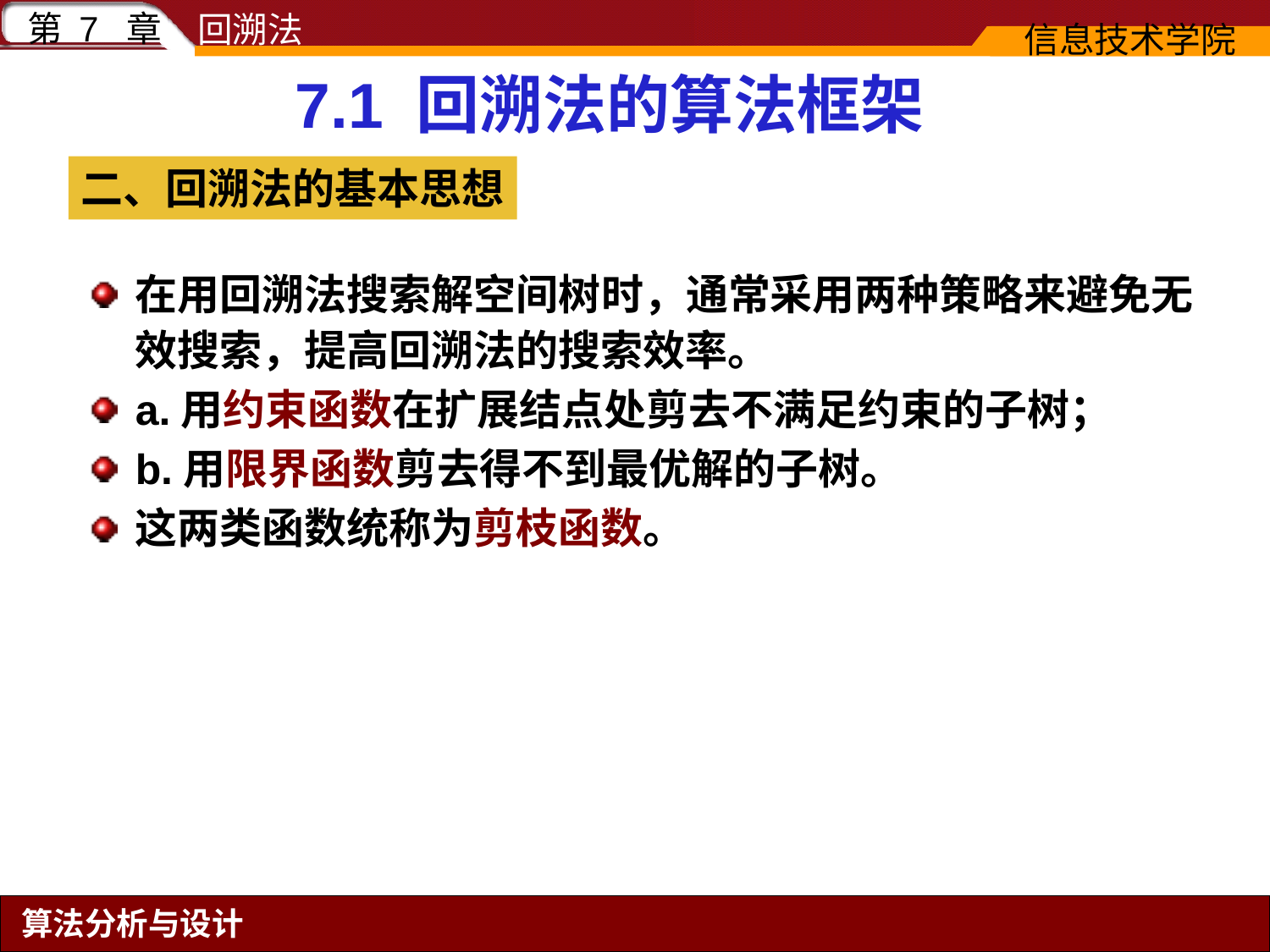

7.1 回溯法的算法框架
二、回溯法的基本思想
在用回溯法搜索解空间树时，通常采用两种策略来避免无效搜索，提高回溯法的搜索效率。
a.用约束函数在扩展结点处剪去不满足约束的子树；
b.用限界函数剪去得不到最优解的子树。
这两类函数统称为剪枝函数。